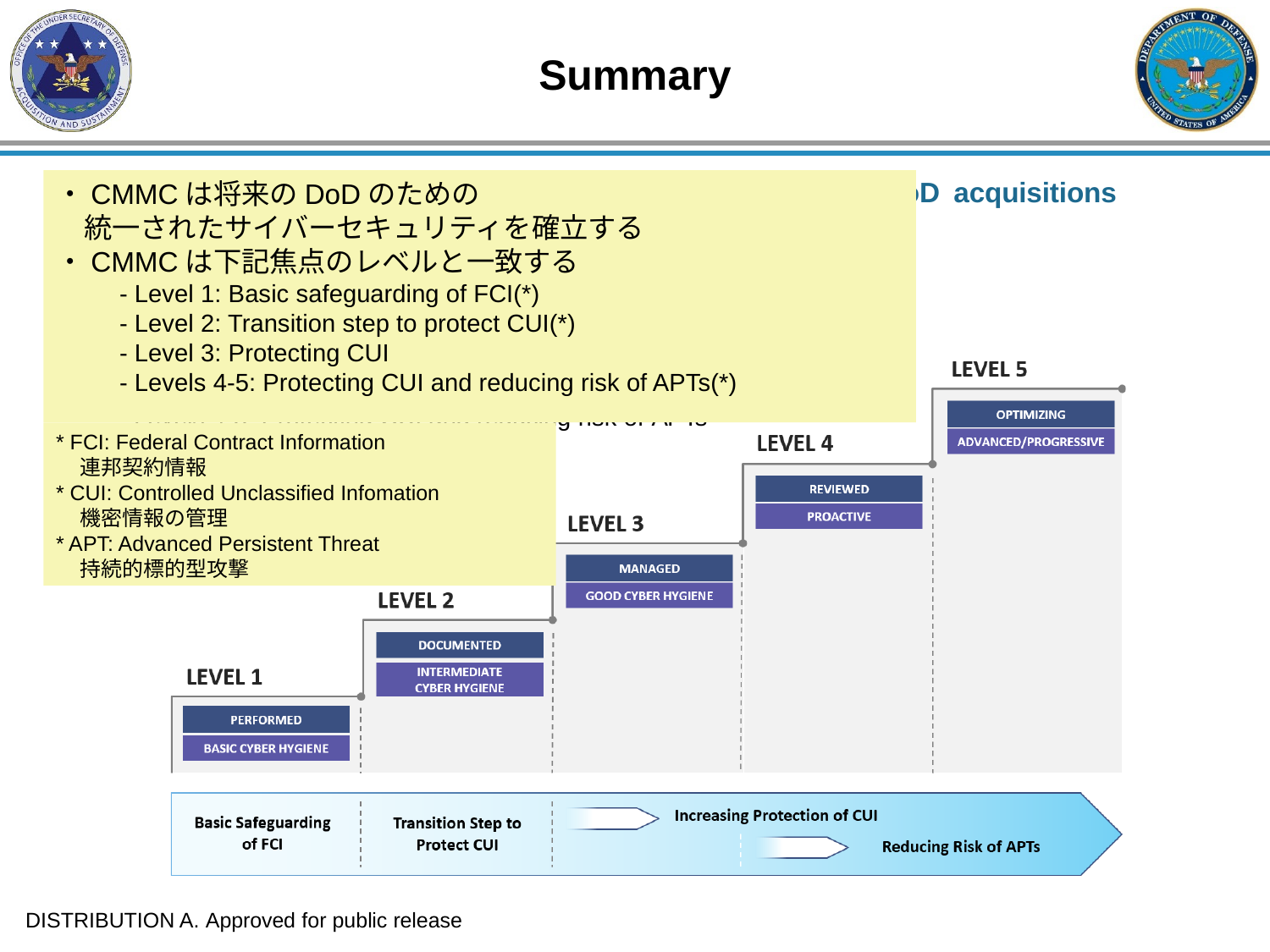

# Summary
CMMC establishes cybersecurity as a foundation for future DoD acquisitions
CMMC levels align with the following focus:
Level 1: Basic safeguarding of FCI
Level 2: Transition step to protect CUI
Level 3: Protecting CUI
Levels 4-5: Protecting CUI and reducing risk of APTs
・CMMCは将来のDoDのための
　統一されたサイバーセキュリティを確立する
・CMMCは下記焦点のレベルと一致する
- Level 1: Basic safeguarding of FCI(*)
- Level 2: Transition step to protect CUI(*)
- Level 3: Protecting CUI
- Levels 4-5: Protecting CUI and reducing risk of APTs(*)

* FCI: Federal Contract Information
    連邦契約情報
* CUI: Controlled Unclassified Infomation
    機密情報の管理
* APT: Advanced Persistent Threat
    持続的標的型攻撃
DISTRIBUTION A. Approved for public release
10